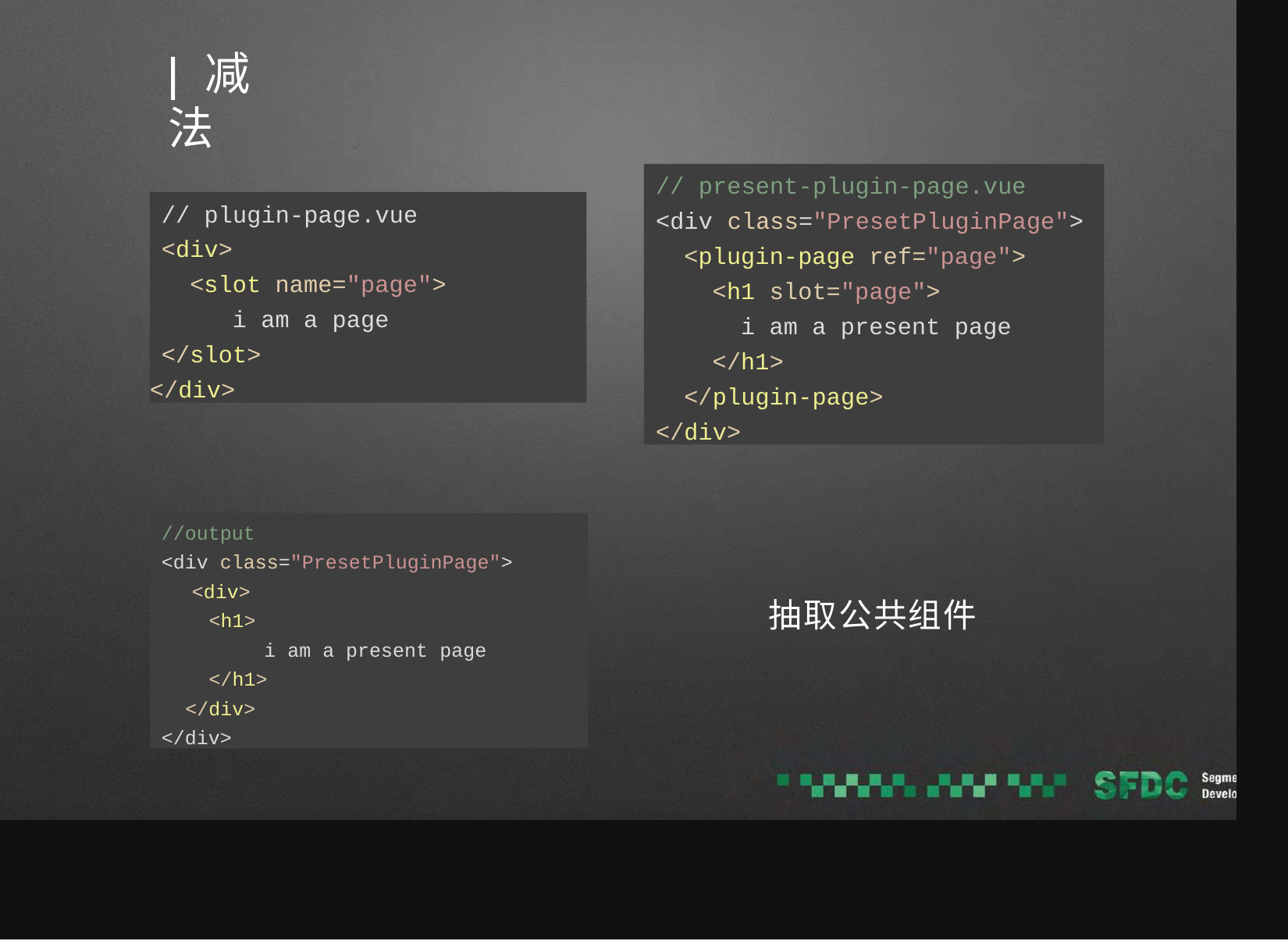

| 减法
// present-plugin-page.vue
<div class="PresetPluginPage">
<plugin-page ref="page">
<h1 slot="page">
i am a present page
</h1>
</plugin-page>
</div>
// plugin-page.vue
<div>
<slot name="page">  i am a page
</slot>
</div>
//output
<div class="PresetPluginPage">
<div>
<h1>
i am a present page
</h1>
</div>
</div>
抽取公共组件